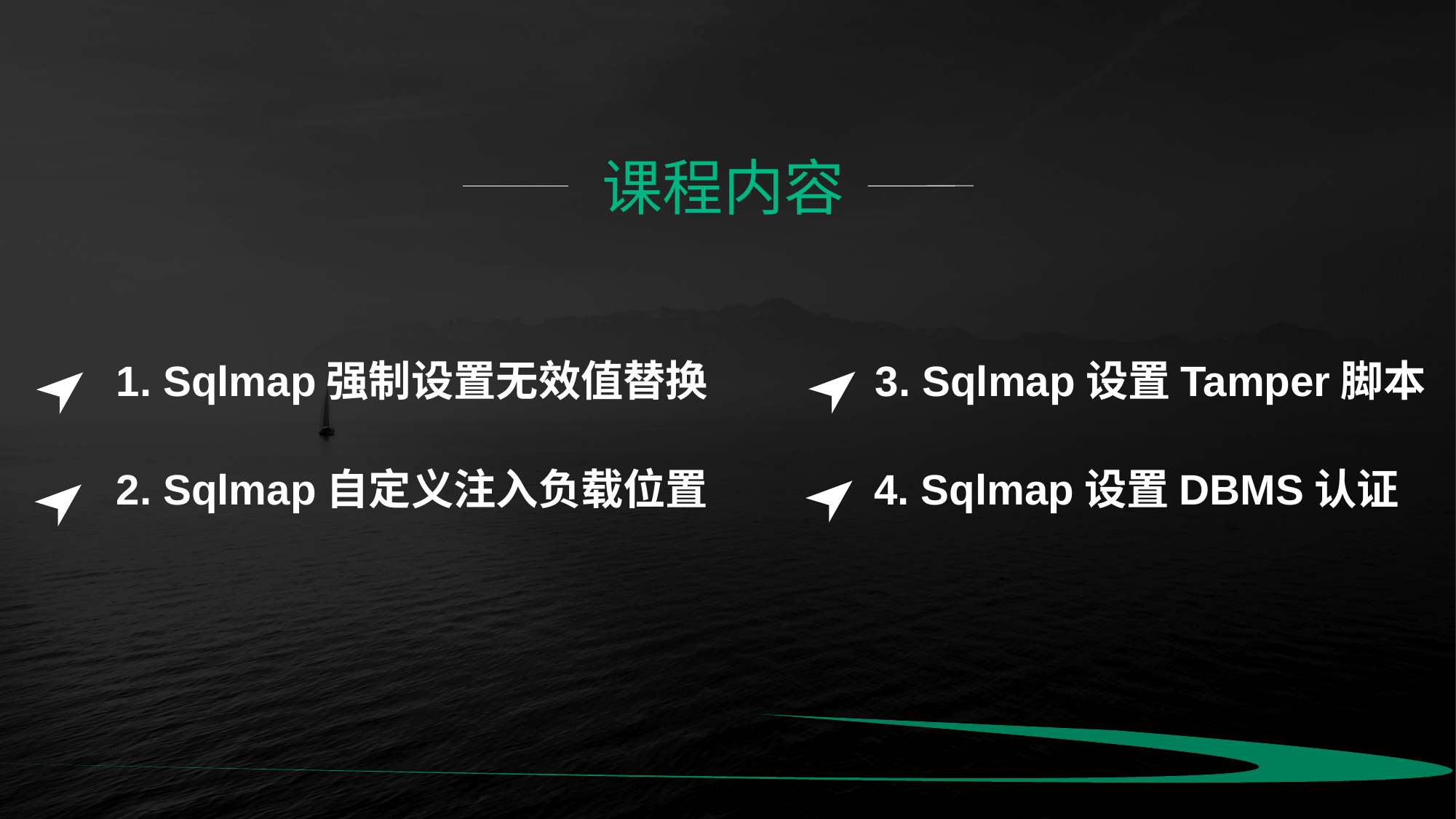

课程内容
3. Sqlmap设置Tamper脚本

4. Sqlmap设置DBMS认证

1. Sqlmap强制设置无效值替换

2. Sqlmap自定义注入负载位置